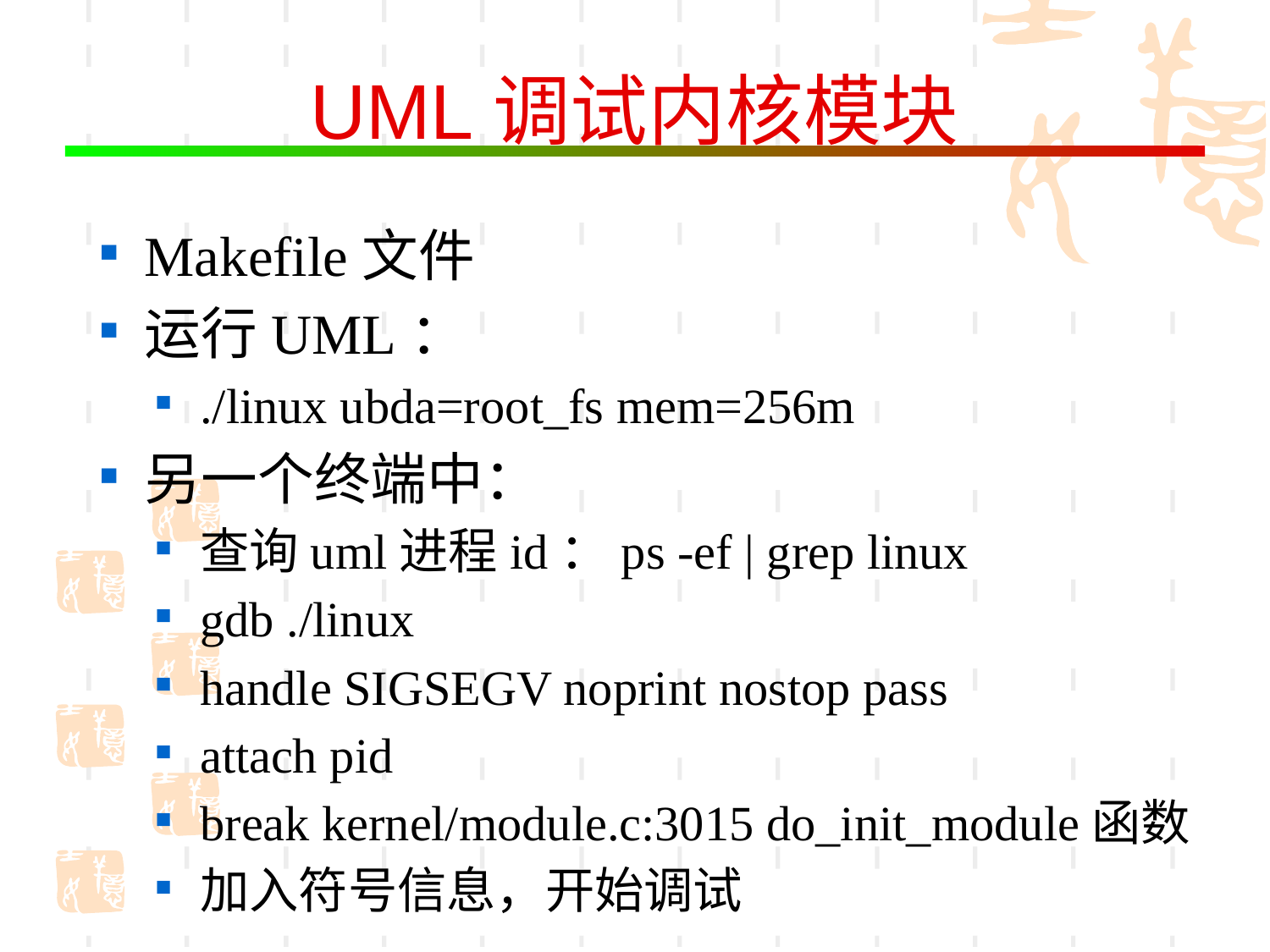

# UML调试内核模块
Makefile文件
运行UML：
./linux ubda=root_fs mem=256m
另一个终端中：
查询uml进程id：ps -ef | grep linux
gdb ./linux
handle SIGSEGV noprint nostop pass
attach pid
break kernel/module.c:3015 do_init_module函数
加入符号信息，开始调试